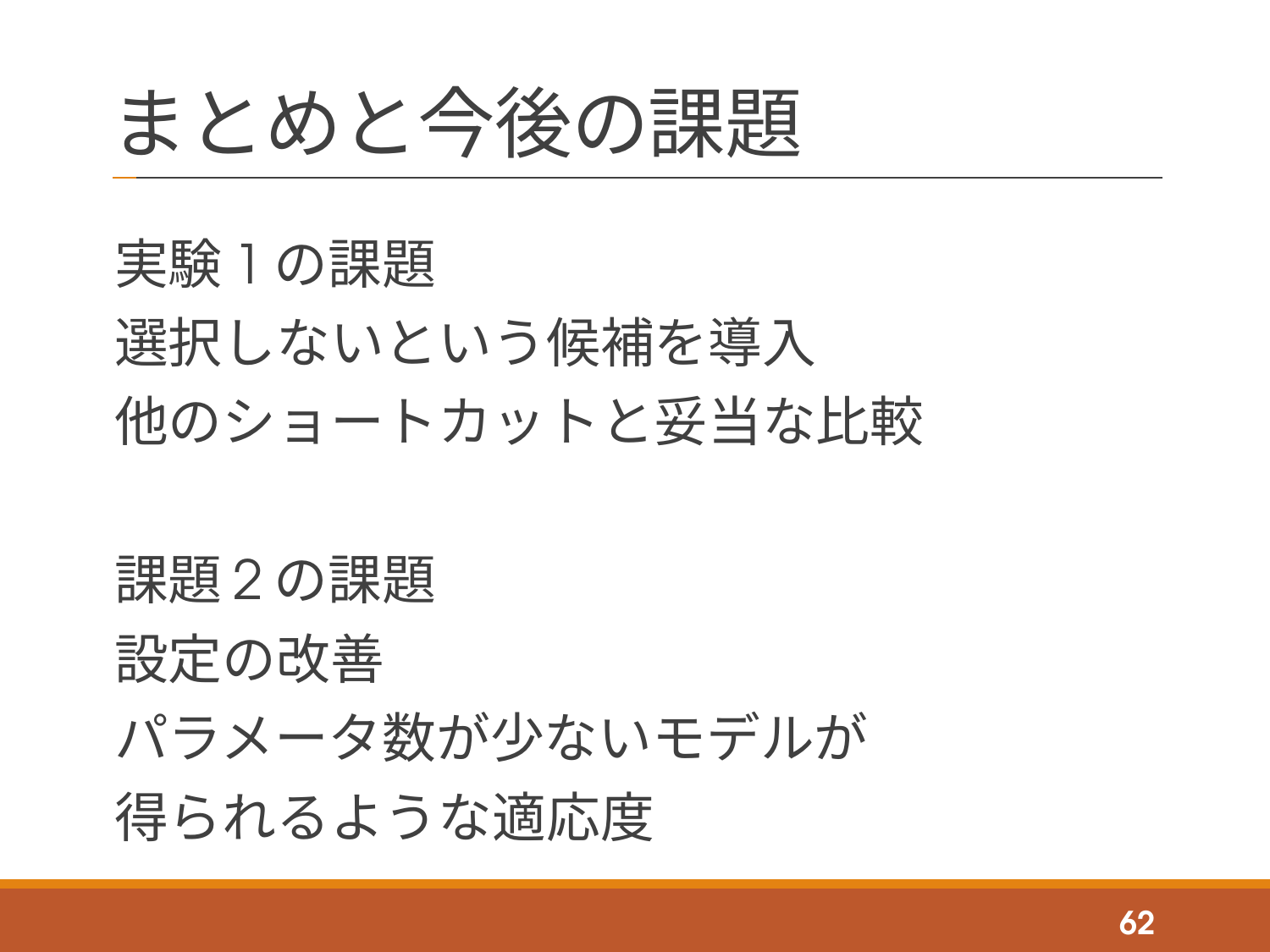

# まとめと今後の課題
実験1の課題
選択しないという候補を導入
他のショートカットと妥当な比較

課題2の課題
設定の改善
パラメータ数が少ないモデルが
得られるような適応度

62